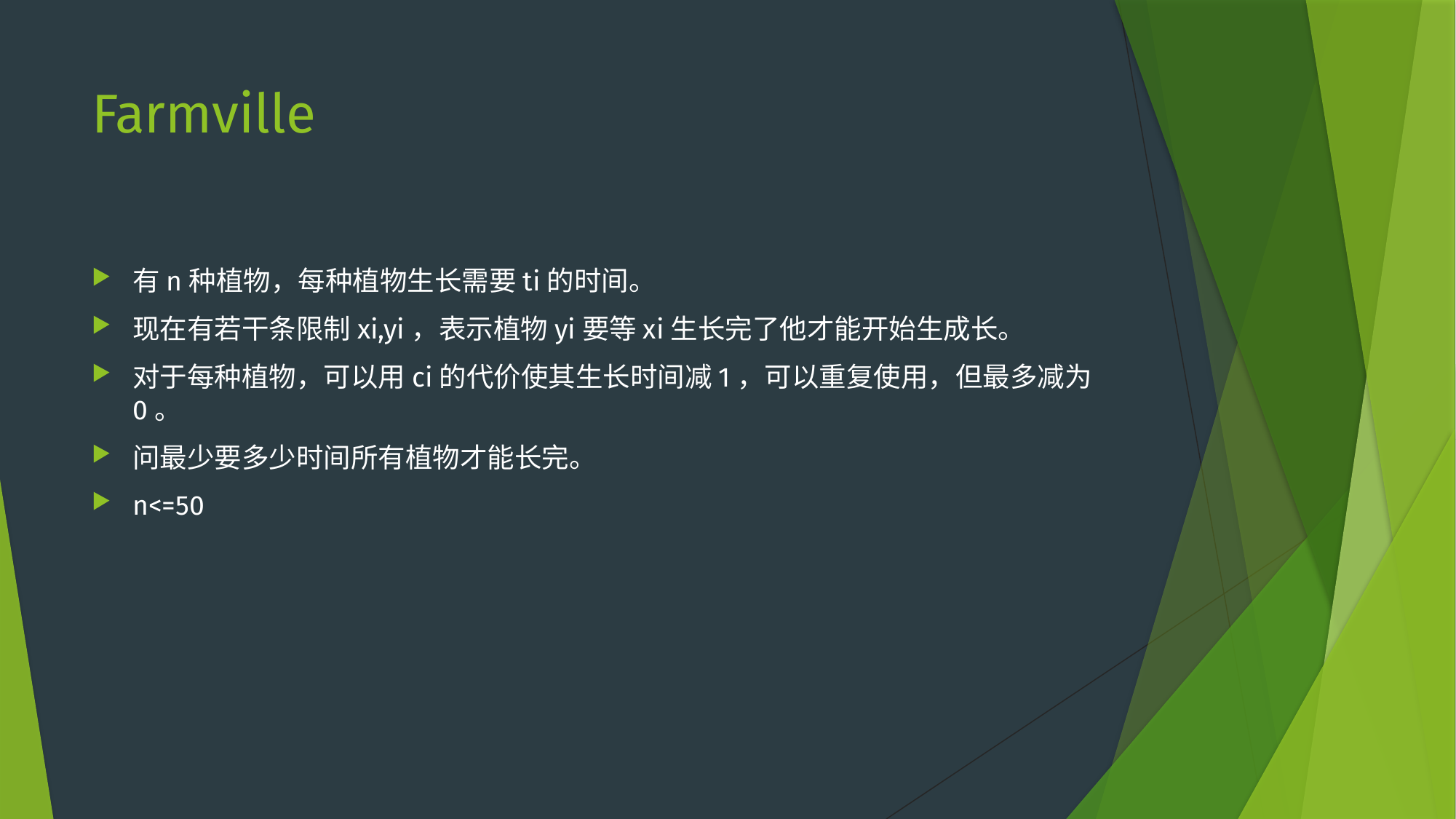

# Farmville
有n种植物，每种植物生长需要ti的时间。
现在有若干条限制xi,yi，表示植物yi要等xi生长完了他才能开始生成长。
对于每种植物，可以用ci的代价使其生长时间减1，可以重复使用，但最多减为0。
问最少要多少时间所有植物才能长完。
n<=50